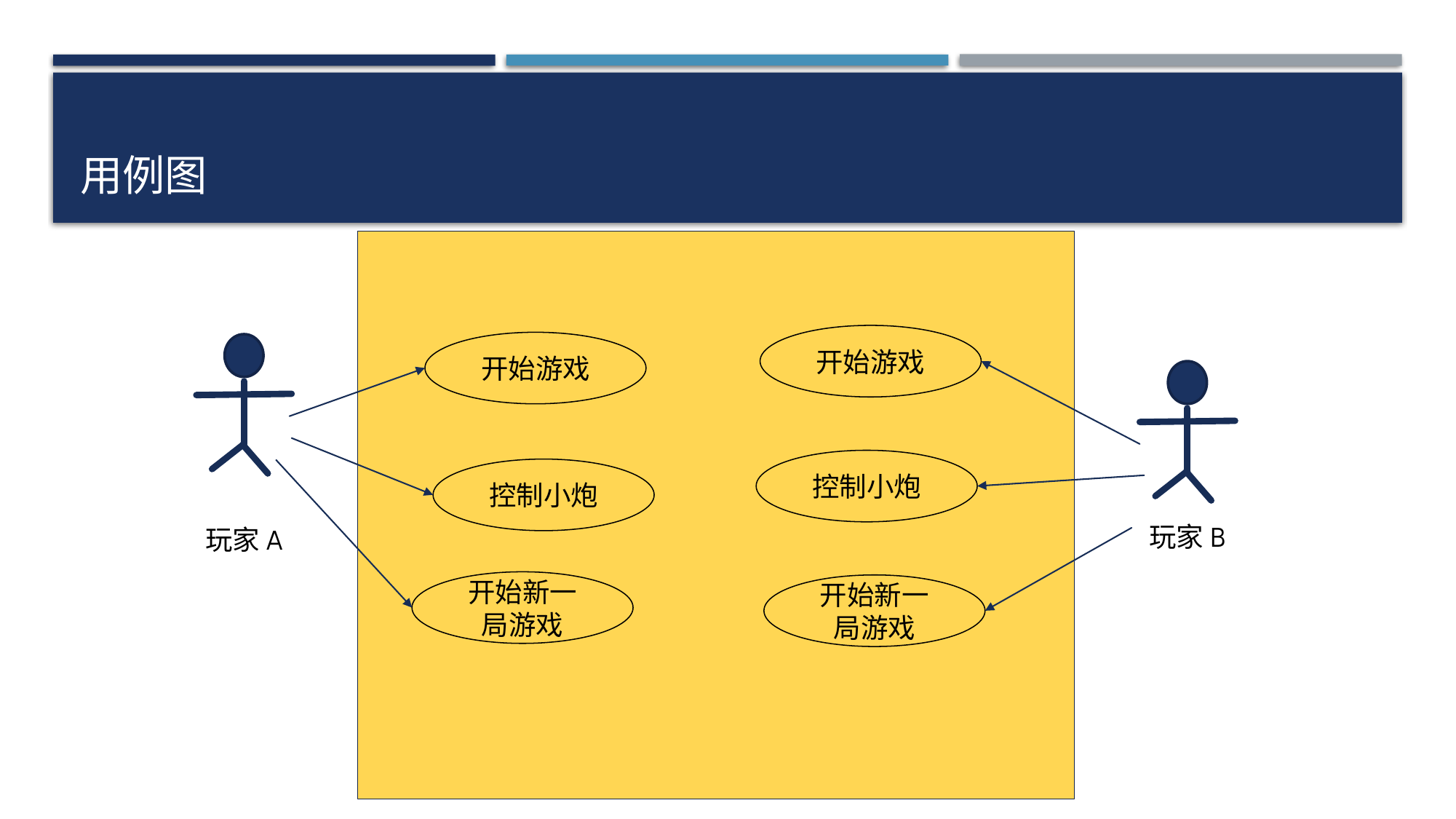

# 用例图

开始游戏
开始游戏

控制小炮
控制小炮
玩家B
玩家A
开始新一局游戏
开始新一局游戏